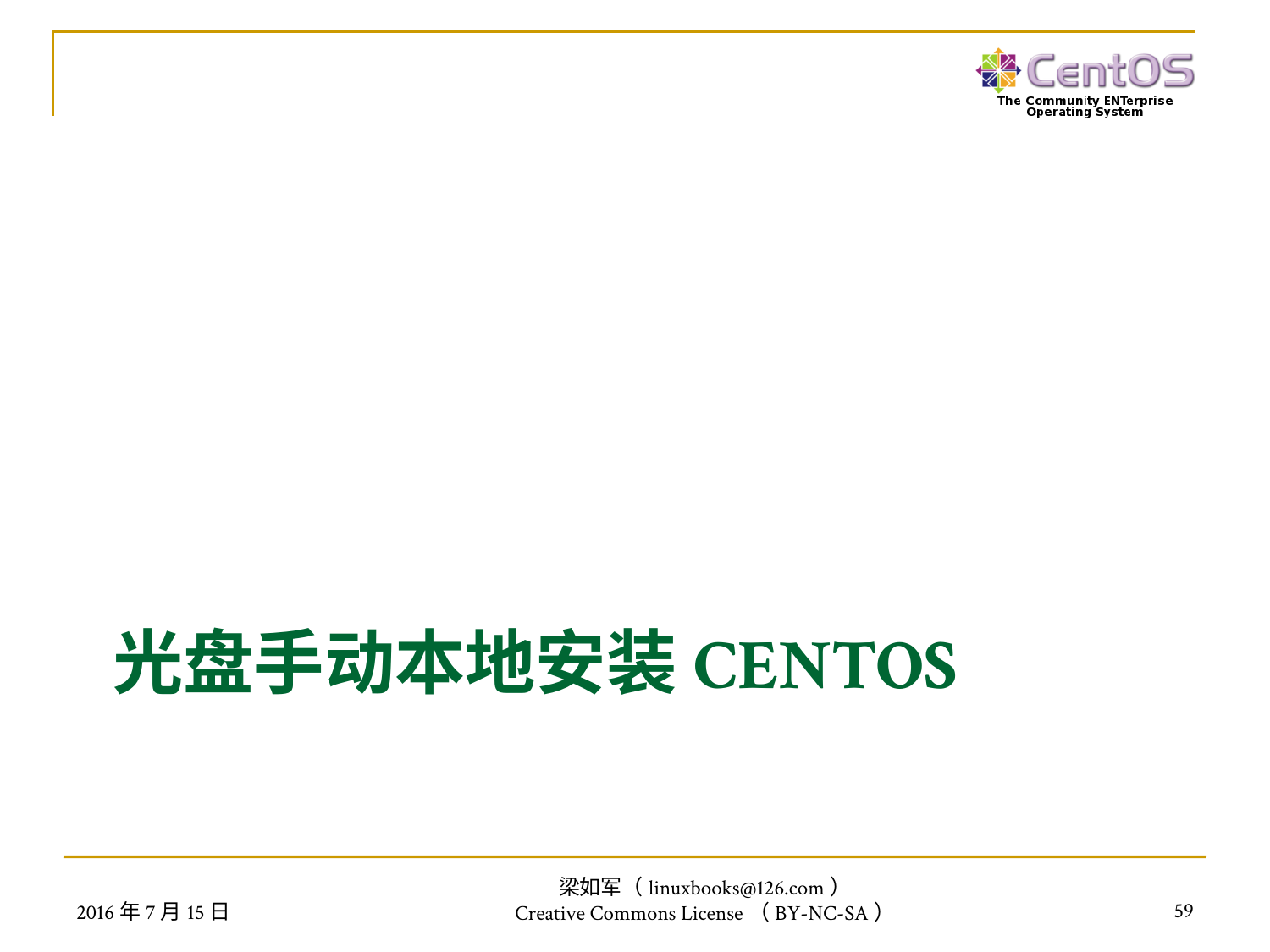

# 光盘手动本地安装CentOS
2016年7月15日
59
梁如军（linuxbooks@126.com）
Creative Commons License（BY-NC-SA）